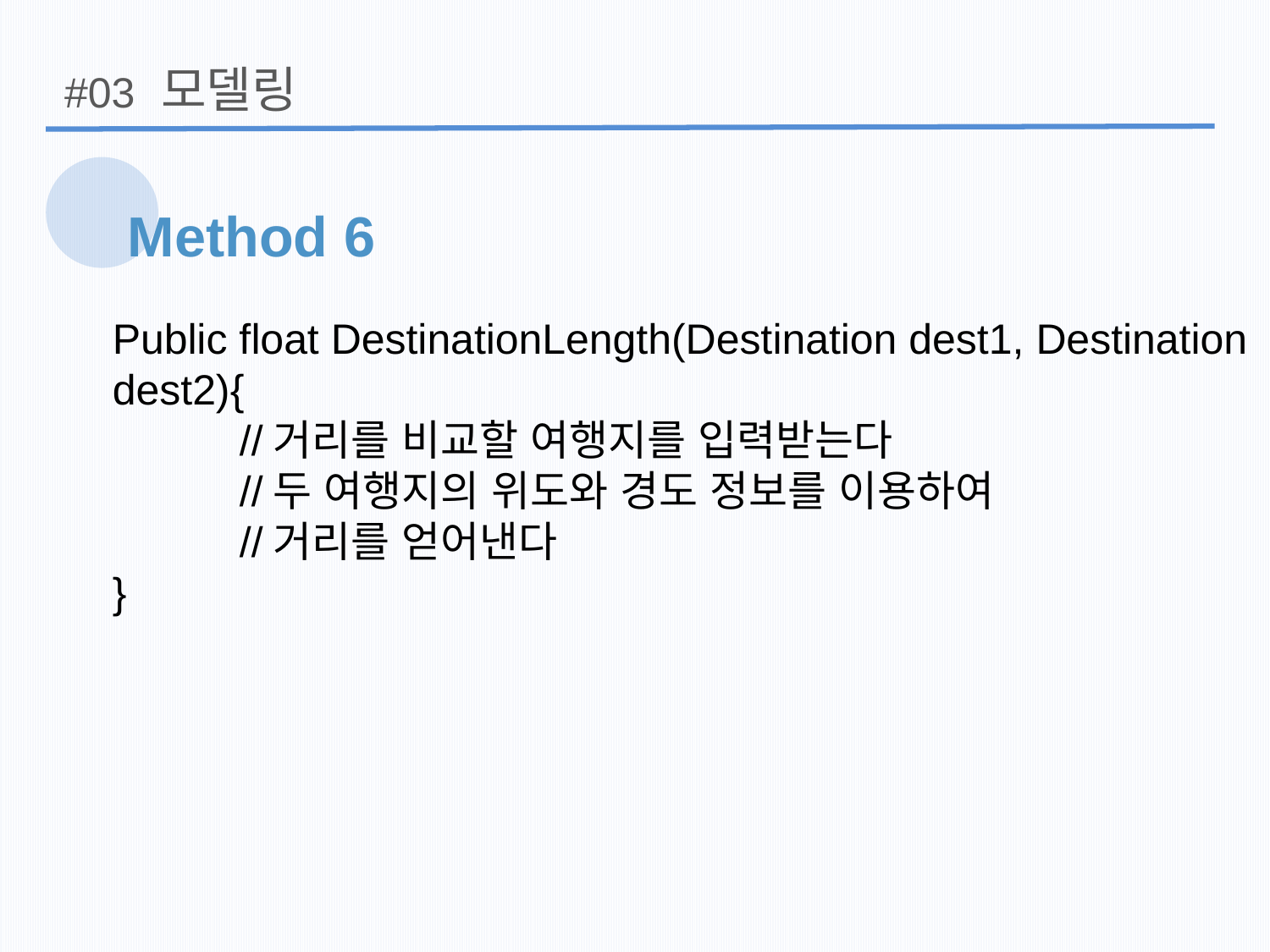

모델링
#03

Method 6
Public float DestinationLength(Destination dest1, Destination dest2){
	//거리를 비교할 여행지를 입력받는다
	//두 여행지의 위도와 경도 정보를 이용하여
	//거리를 얻어낸다
}